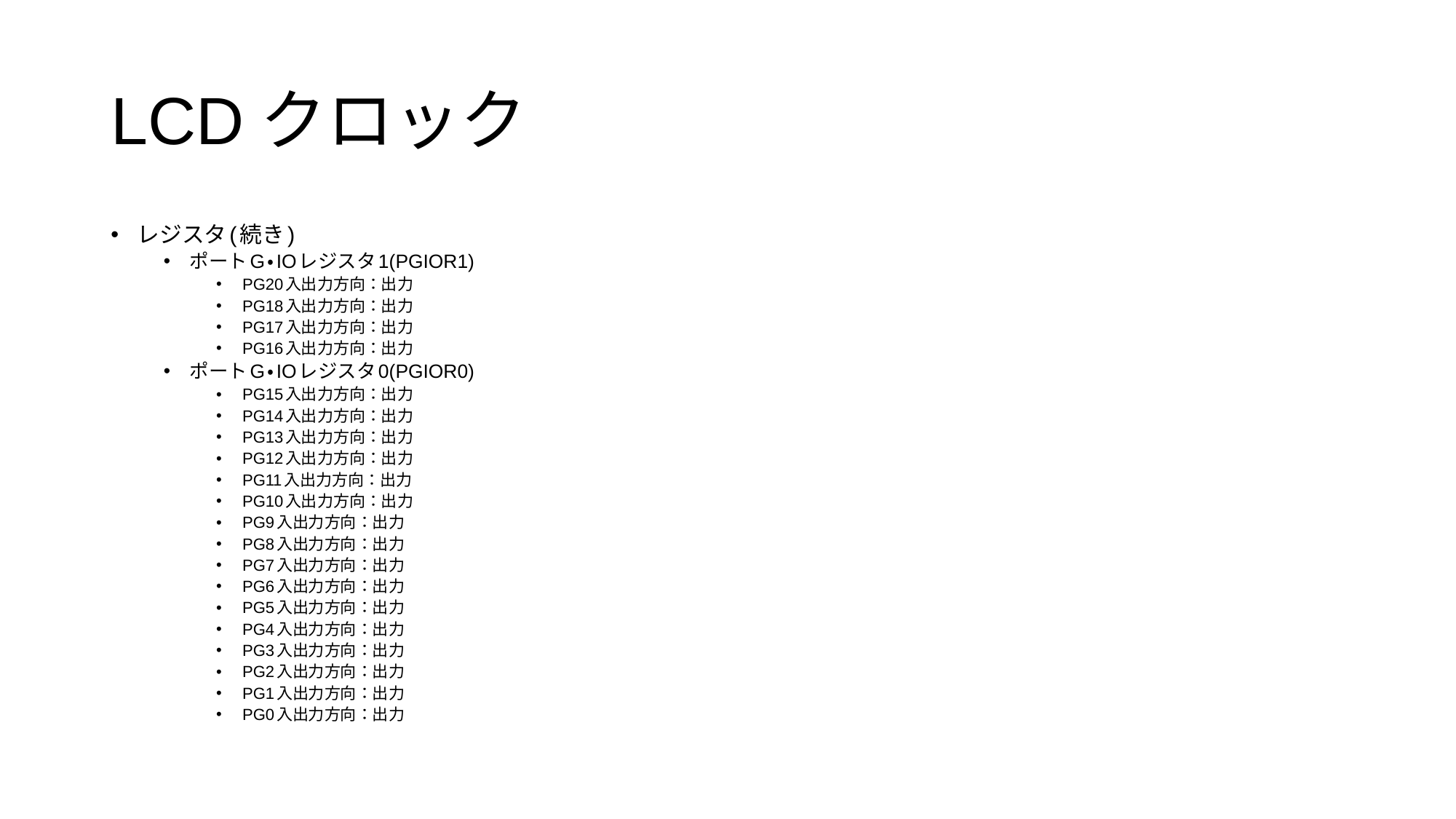

# LCDクロック
レジスタ(続き)
ポートG・IOレジスタ1(PGIOR1)
PG20入出力方向：出力
PG18入出力方向：出力
PG17入出力方向：出力
PG16入出力方向：出力
ポートG・IOレジスタ0(PGIOR0)
PG15入出力方向：出力
PG14入出力方向：出力
PG13入出力方向：出力
PG12入出力方向：出力
PG11入出力方向：出力
PG10入出力方向：出力
PG9入出力方向：出力
PG8入出力方向：出力
PG7入出力方向：出力
PG6入出力方向：出力
PG5入出力方向：出力
PG4入出力方向：出力
PG3入出力方向：出力
PG2入出力方向：出力
PG1入出力方向：出力
PG0入出力方向：出力